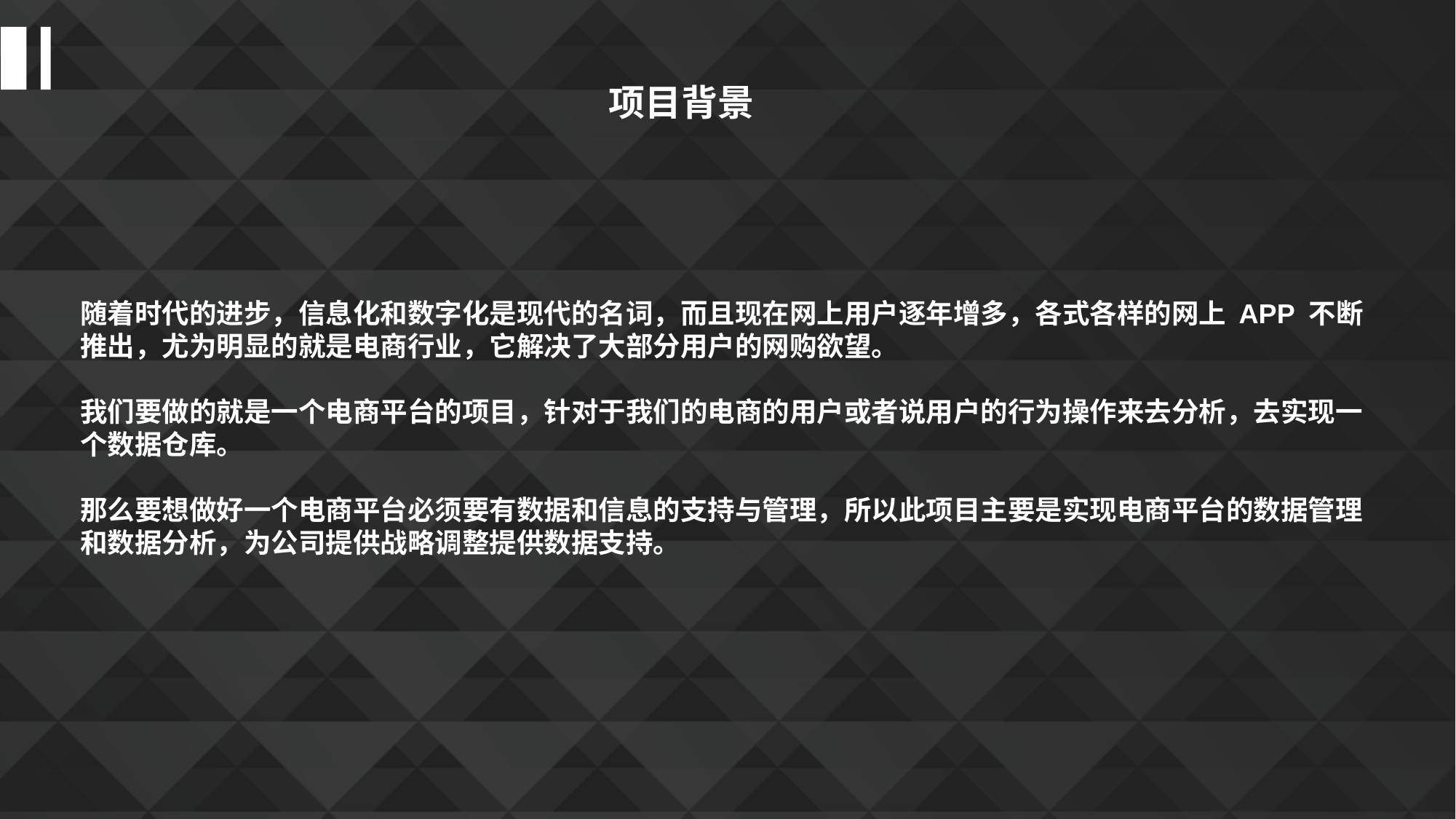

项目背景

随着时代的进步，信息化和数字化是现代的名词，而且现在网上用户逐年增多，各式各样的网上 APP 不断推出，尤为明显的就是电商行业，它解决了大部分用户的网购欲望。

我们要做的就是一个电商平台的项目，针对于我们的电商的用户或者说用户的行为操作来去分析，去实现一个数据仓库。

那么要想做好一个电商平台必须要有数据和信息的支持与管理，所以此项目主要是实现电商平台的数据管理和数据分析，为公司提供战略调整提供数据支持。